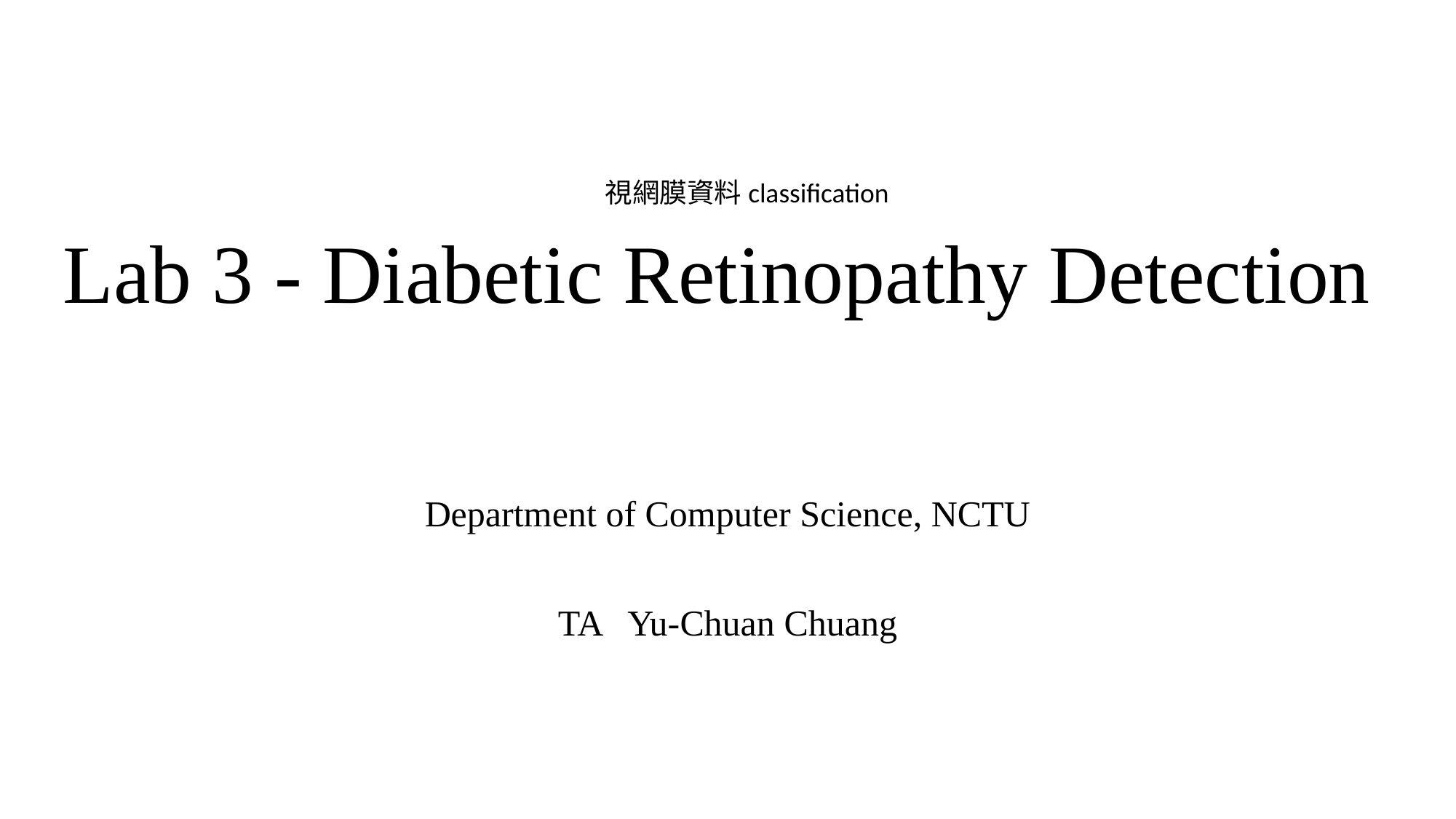

# Lab 3 - Diabetic Retinopathy Detection
視網膜資料classification
Department of Computer Science, NCTU

TA   Yu-Chuan Chuang